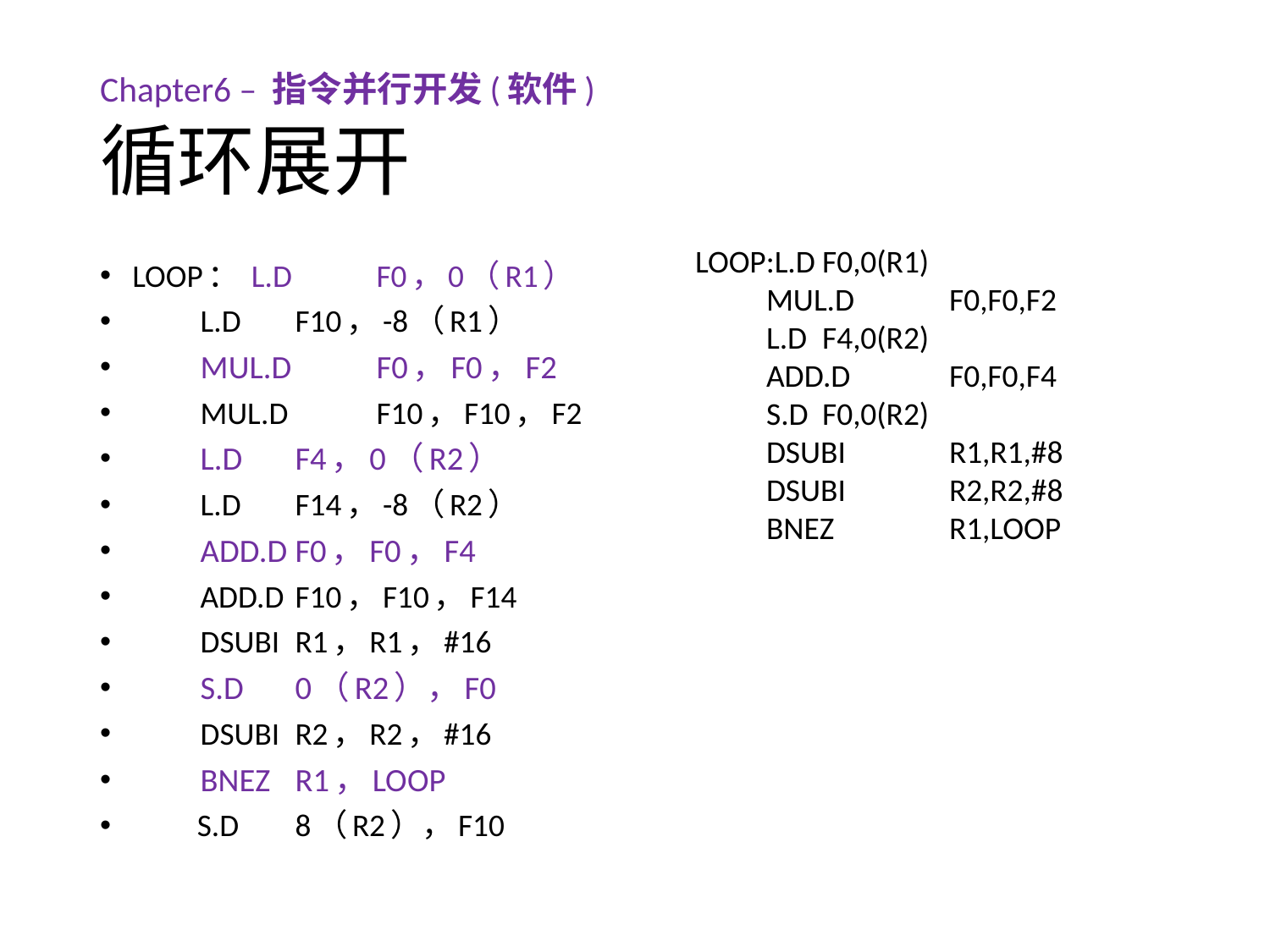

Chapter6 – 指令并行开发(软件)
# 循环展开
LOOP:L.D	F0,0(R1)
　　MUL.D	F0,F0,F2
　　L.D	F4,0(R2)
　　ADD.D	F0,F0,F4
　　S.D	F0,0(R2)
　　DSUBI	R1,R1,#8
　　DSUBI	R2,R2,#8
　　BNEZ	R1,LOOP
LOOP： L.D 	F0，0（R1）
　　L.D 	F10，-8（R1）
　　MUL.D 	F0，F0，F2
　　MUL.D 	F10，F10，F2
　　L.D 	F4，0（R2）
　　L.D	F14，-8（R2）
　　ADD.D 	F0，F0，F4
　　ADD.D	F10，F10，F14
　　DSUBI 	R1，R1，#16
　　S.D 	0（R2），F0
　　DSUBI 	R2，R2，#16
　　BNEZ 	R1，LOOP
         S.D 	8（R2），F10